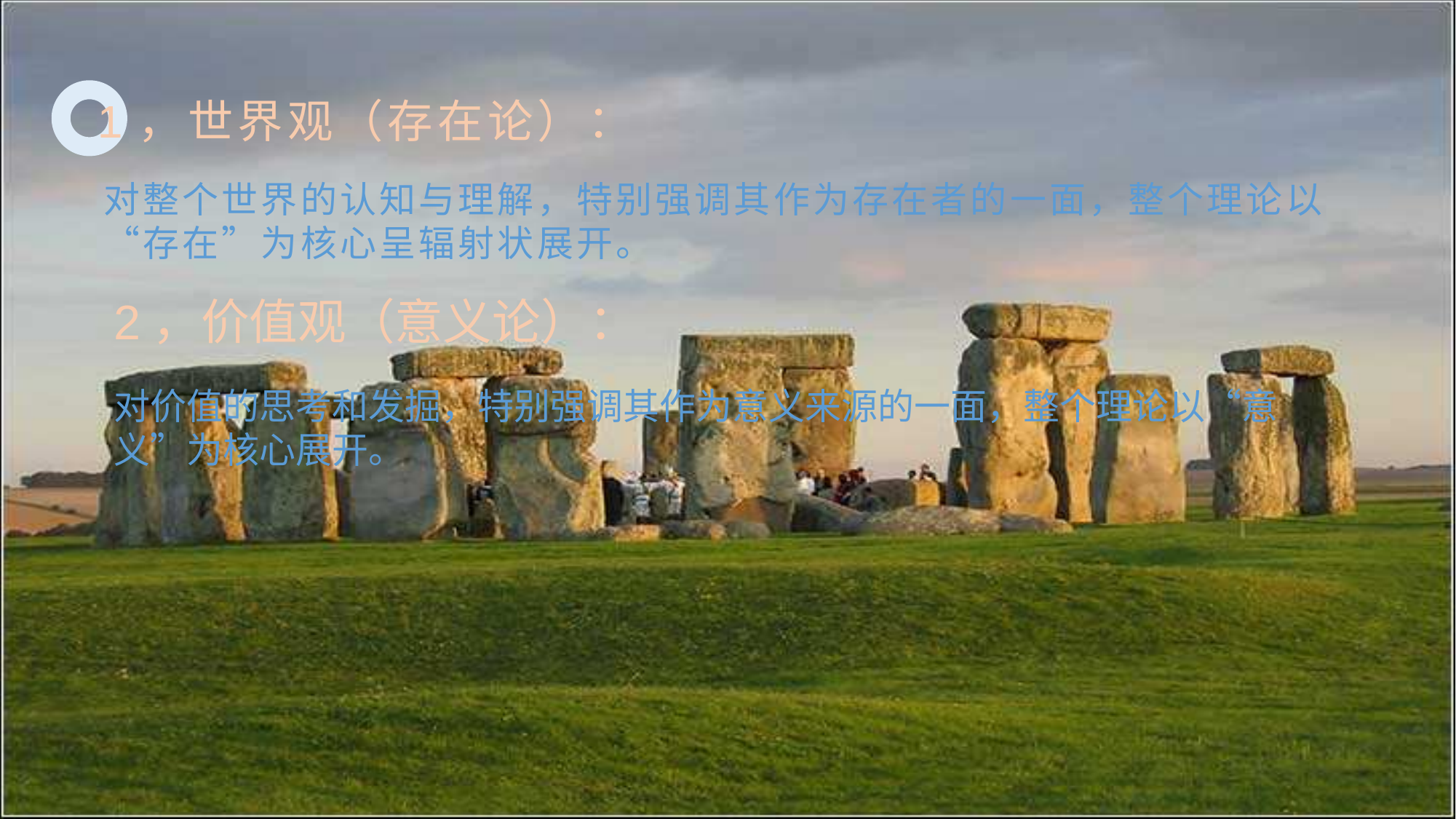

1，世界观（存在论）：
对整个世界的认知与理解，特别强调其作为存在者的一面，整个理论以“存在”为核心呈辐射状展开。
2，价值观（意义论）：
对价值的思考和发掘，特别强调其作为意义来源的一面，整个理论以“意义”为核心展开。